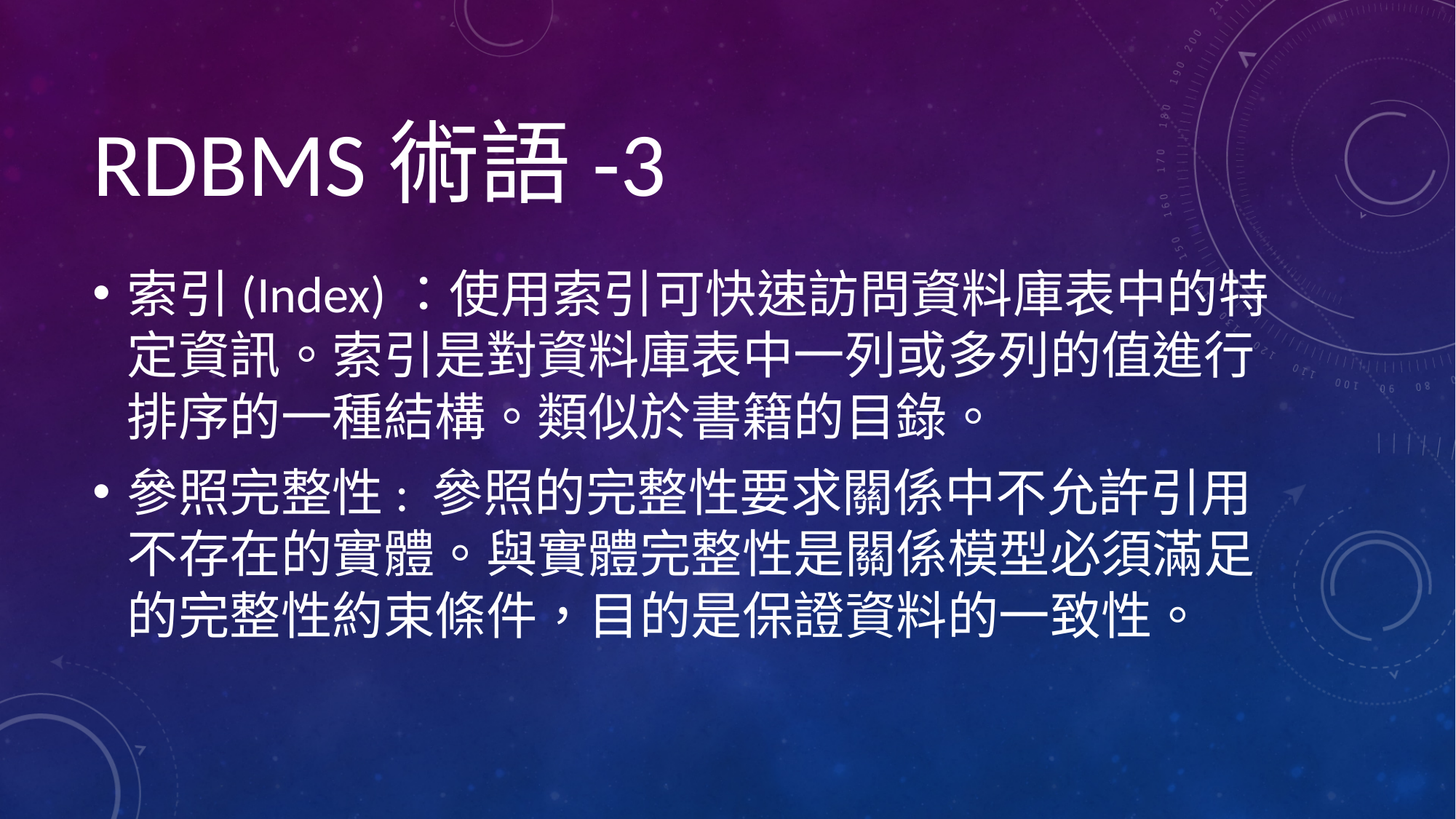

# Rdbms術語-3
索引(Index)：使用索引可快速訪問資料庫表中的特定資訊。索引是對資料庫表中一列或多列的值進行排序的一種結構。類似於書籍的目錄。
參照完整性: 參照的完整性要求關係中不允許引用不存在的實體。與實體完整性是關係模型必須滿足的完整性約束條件，目的是保證資料的一致性。